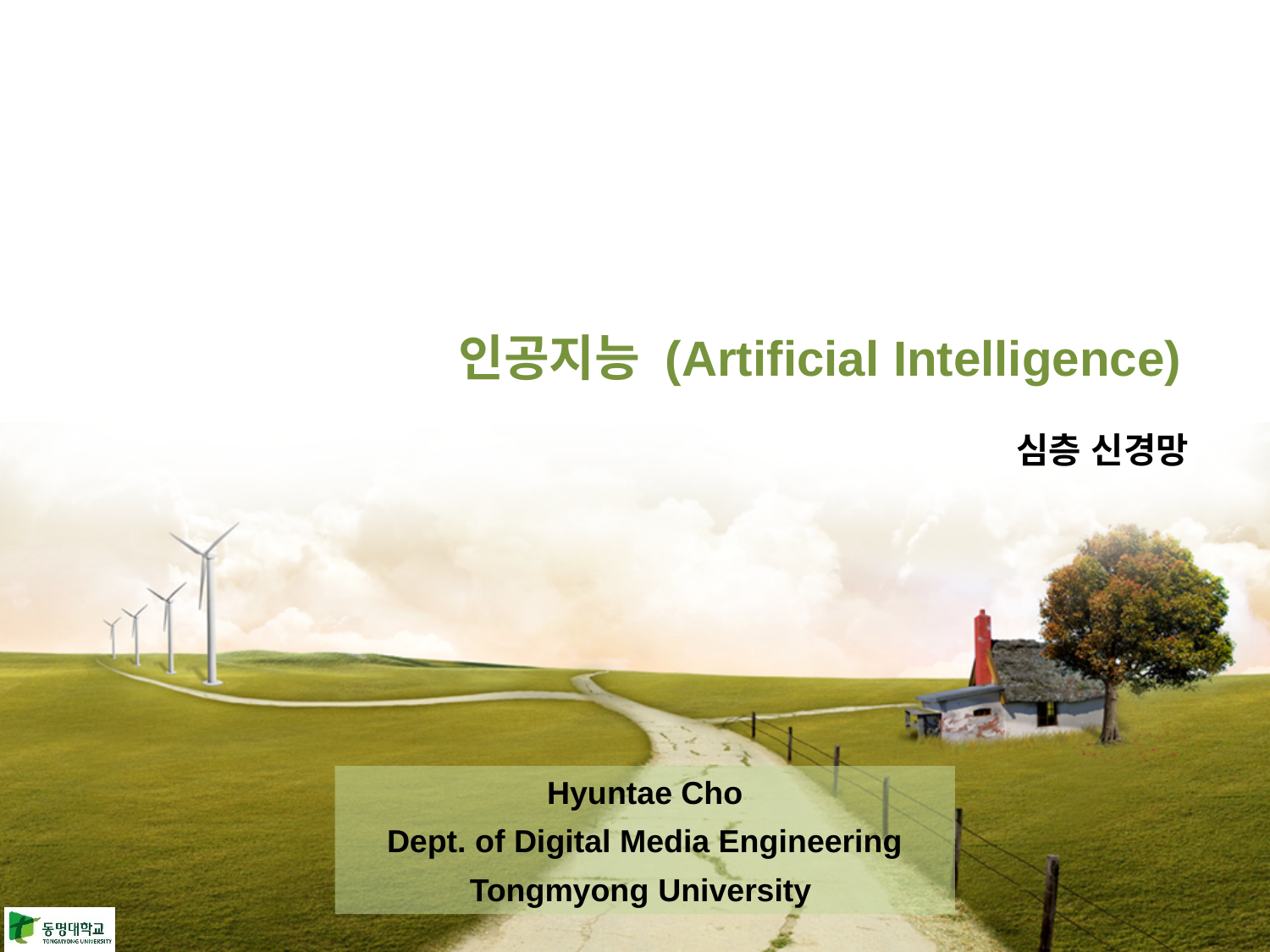

인공지능 (Artificial Intelligence)
심층 신경망
Hyuntae Cho
Dept. of Digital Media Engineering
Tongmyong University